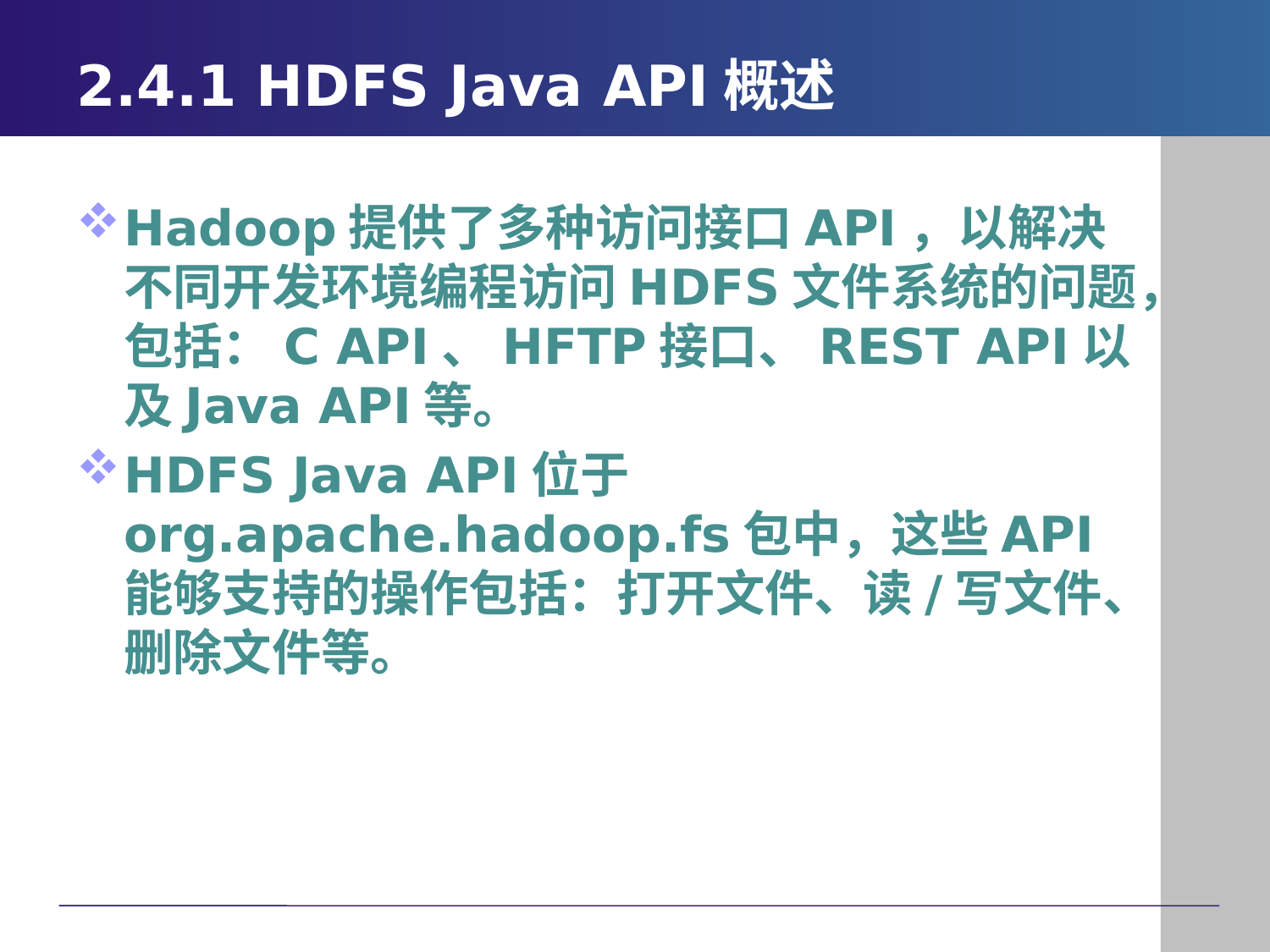

# 2.4.1 HDFS Java API概述
Hadoop提供了多种访问接口API，以解决不同开发环境编程访问HDFS文件系统的问题，包括：C API、HFTP接口、REST API以及Java API等。
HDFS Java API位于org.apache.hadoop.fs包中，这些API能够支持的操作包括：打开文件、读/写文件、删除文件等。